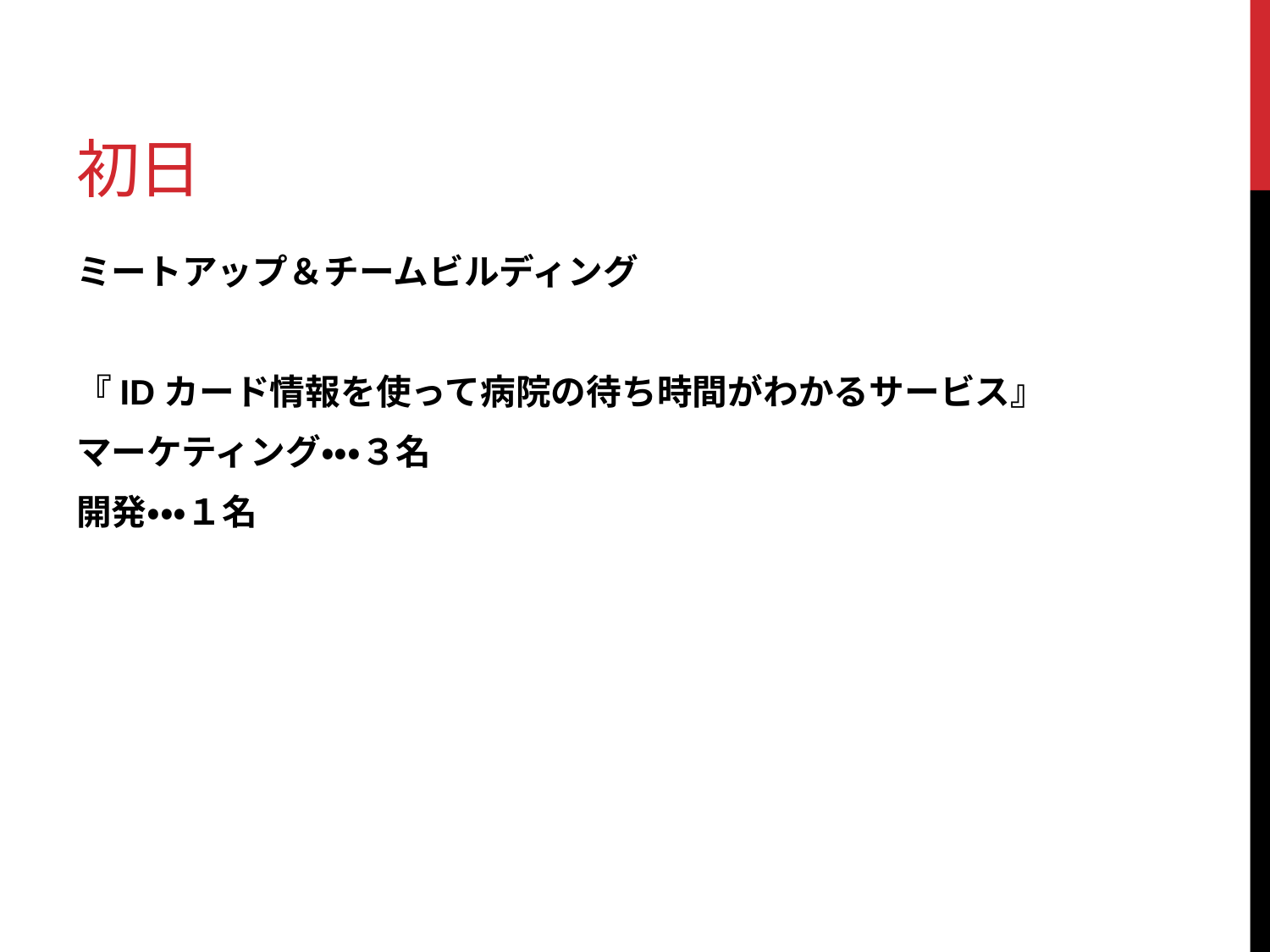

# 初日
ミートアップ＆チームビルディング

『IDカード情報を使って病院の待ち時間がわかるサービス』
マーケティング・・・３名
開発・・・１名